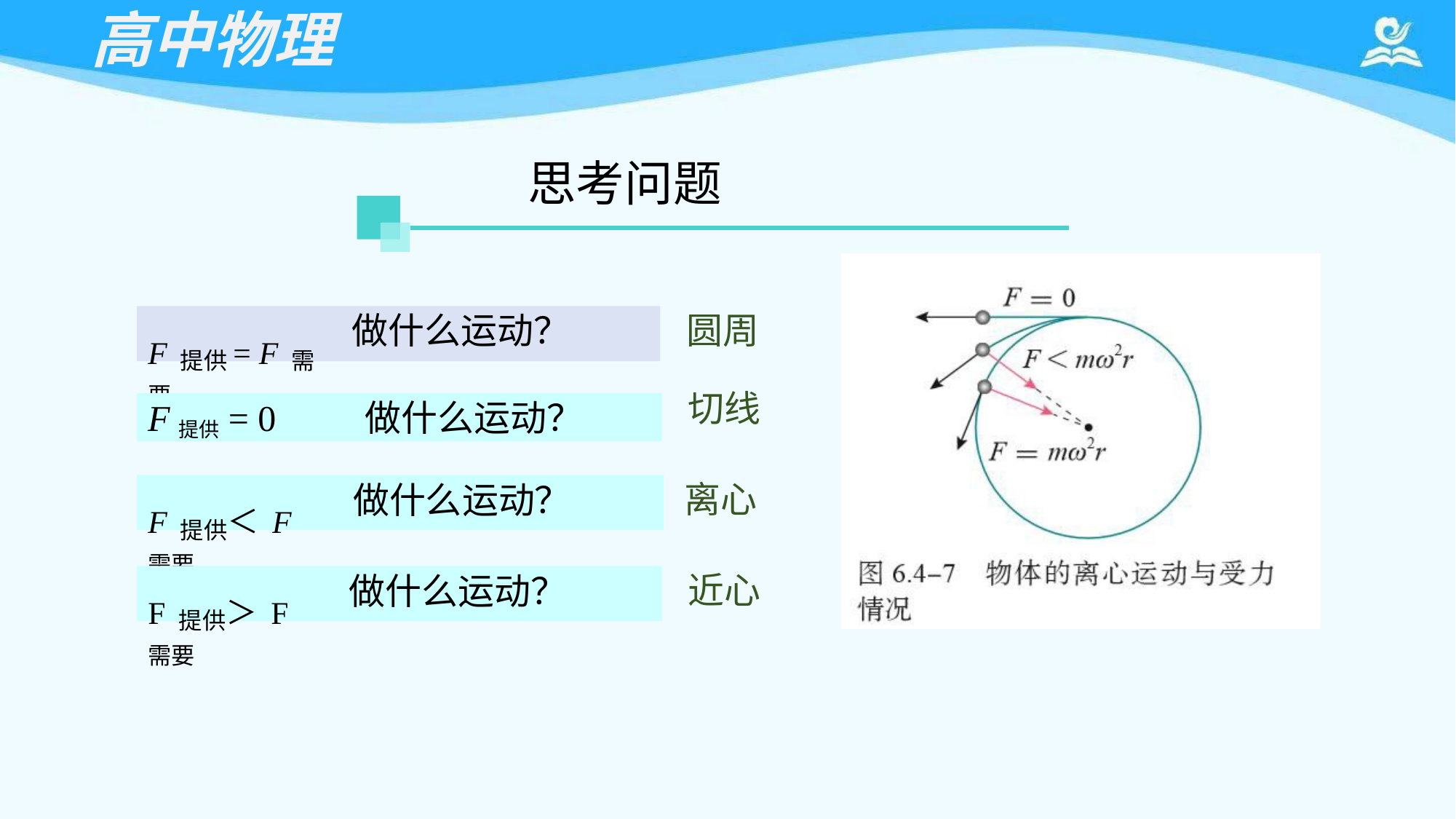

# 高中物理
思考问题

圆周
切线

做什么运动？
F提供= F需要
F提供= 0	做什么运动？
离心

做什么运动？
F提供＜F需要
近心

做什么运动？
F提供＞F需要